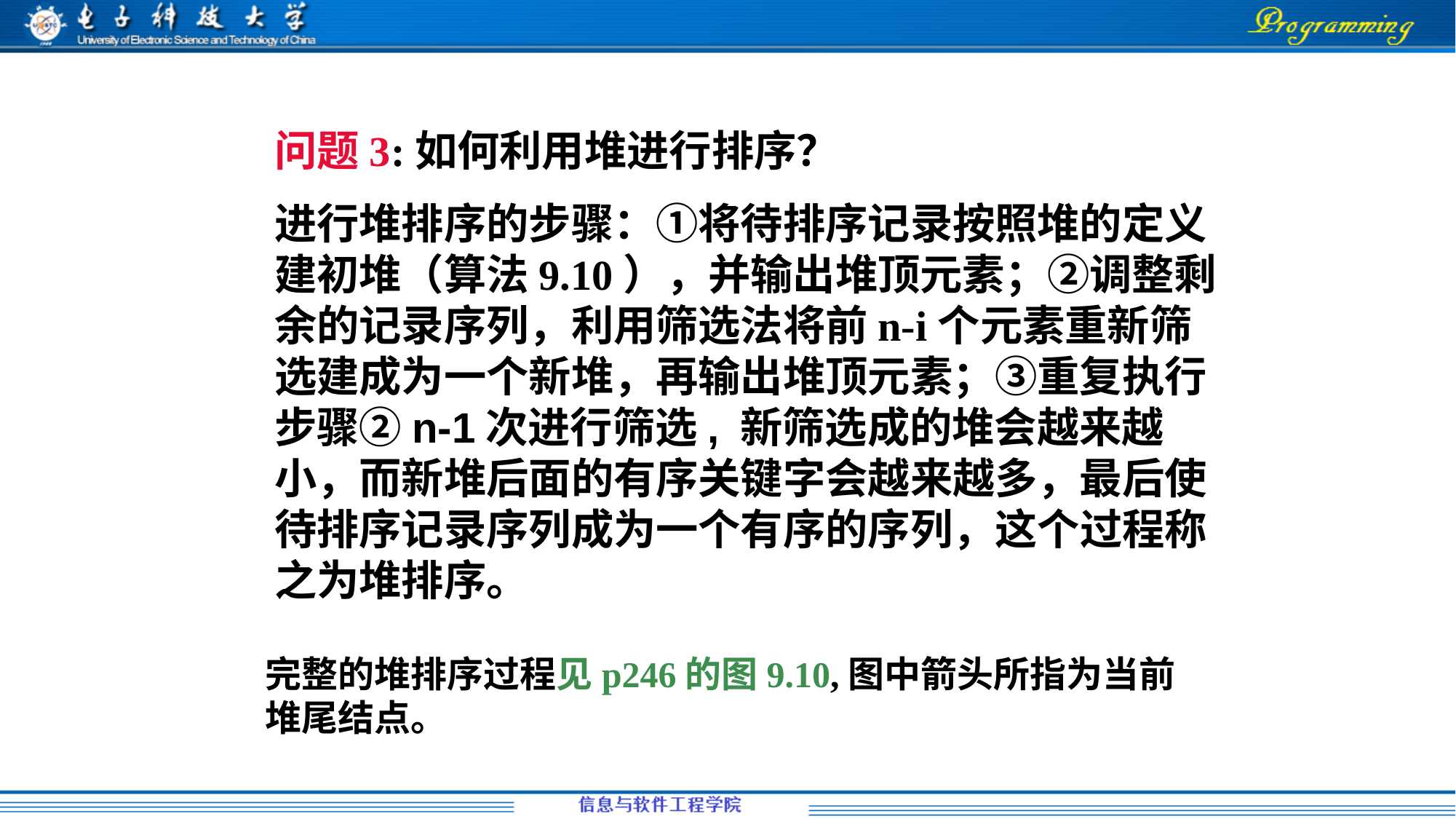

问题3:如何利用堆进行排序？
进行堆排序的步骤：①将待排序记录按照堆的定义建初堆（算法9.10），并输出堆顶元素；②调整剩余的记录序列，利用筛选法将前n-i个元素重新筛选建成为一个新堆，再输出堆顶元素；③重复执行步骤②n-1次进行筛选, 新筛选成的堆会越来越小，而新堆后面的有序关键字会越来越多，最后使待排序记录序列成为一个有序的序列，这个过程称之为堆排序。
完整的堆排序过程见p246的图9.10,图中箭头所指为当前堆尾结点。